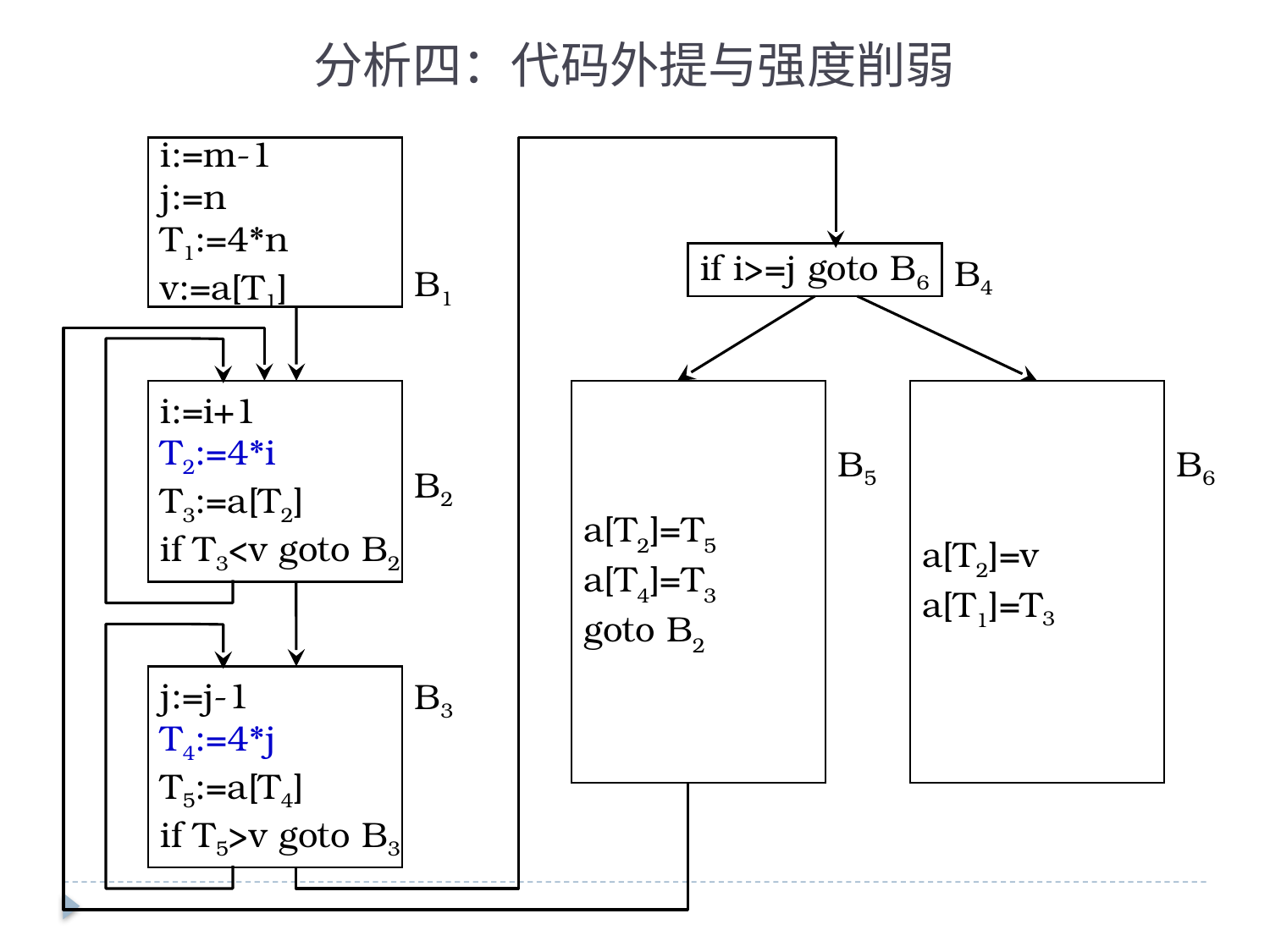

分析四：代码外提与强度削弱
i:=m-1
j:=n
T1:=4*n
v:=a[T1]

B4
B1
if i>=j goto B6

i:=i+1
T2:=4*i
T3:=a[T2]
if T3<v goto B2
a[T2]=T5
a[T4]=T3
goto B2
a[T2]=v
a[T1]=T3
B5
B6
B2

B3
j:=j-1
T4:=4*j
T5:=a[T4]
if T5>v goto B3